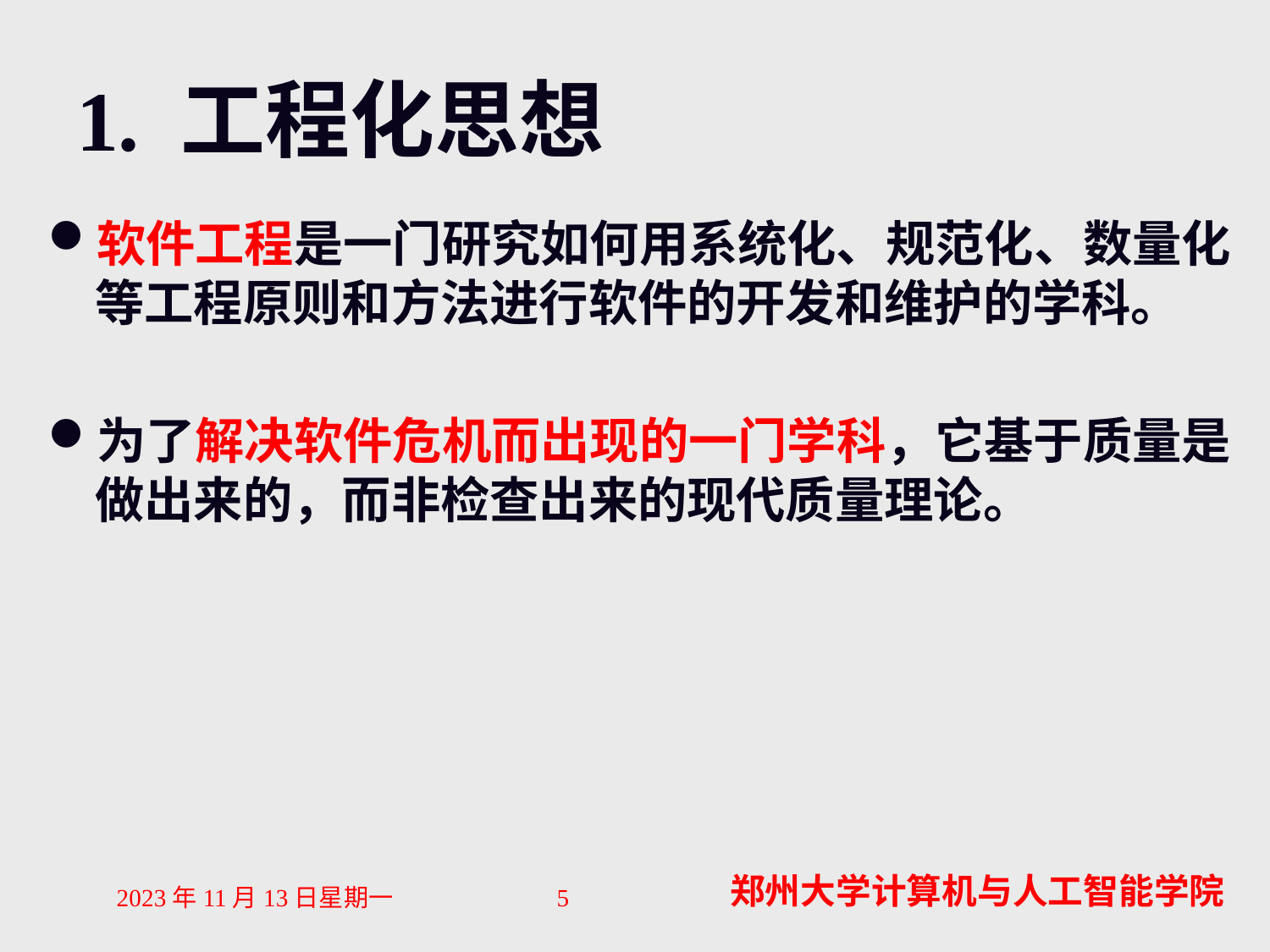

# 1. 工程化思想
软件工程是一门研究如何用系统化、规范化、数量化等工程原则和方法进行软件的开发和维护的学科。

为了解决软件危机而出现的一门学科，它基于质量是做出来的，而非检查出来的现代质量理论。